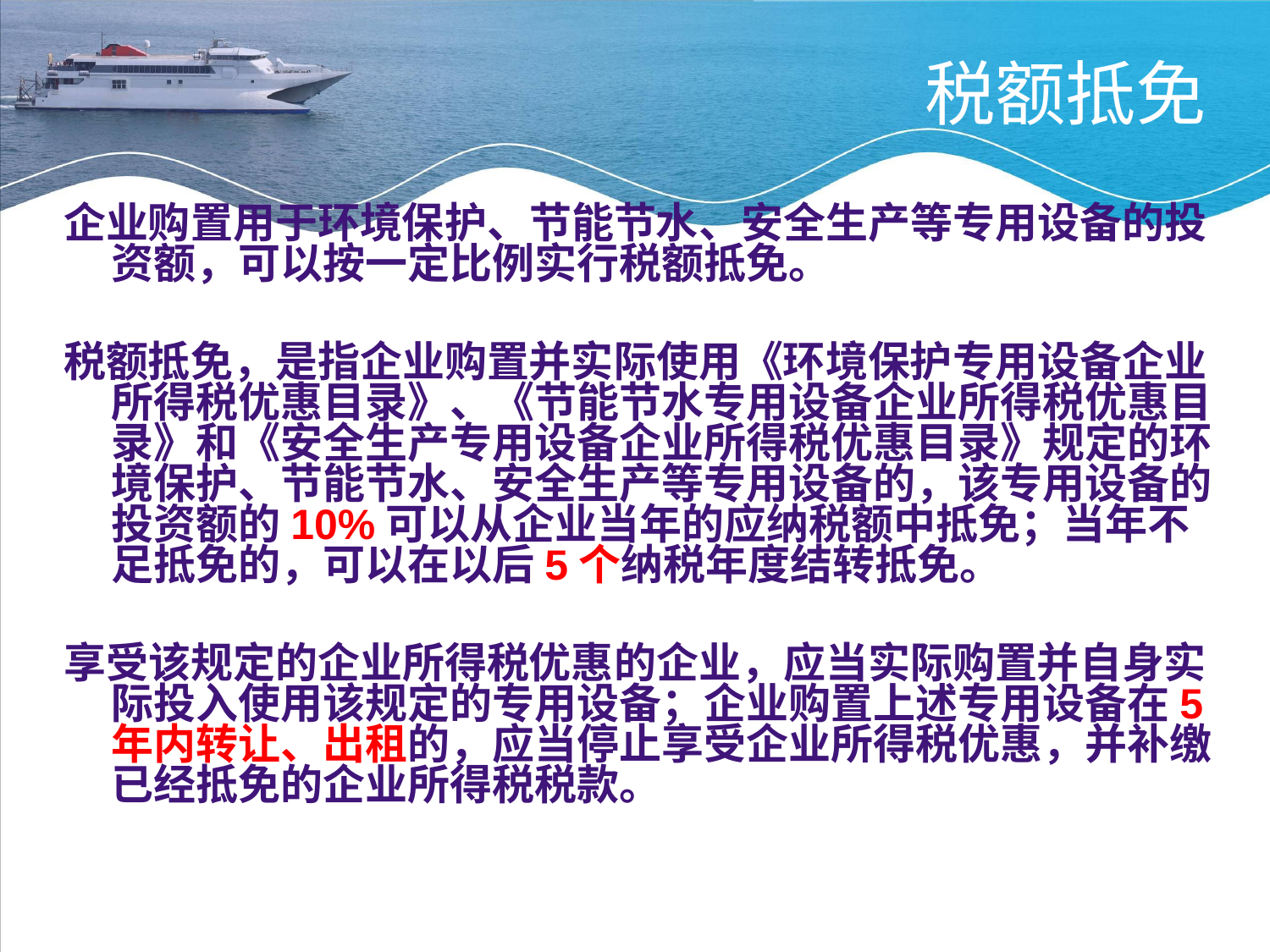

# 税额抵免
企业购置用于环境保护、节能节水、安全生产等专用设备的投资额，可以按一定比例实行税额抵免。

税额抵免，是指企业购置并实际使用《环境保护专用设备企业所得税优惠目录》、《节能节水专用设备企业所得税优惠目录》和《安全生产专用设备企业所得税优惠目录》规定的环境保护、节能节水、安全生产等专用设备的，该专用设备的投资额的10%可以从企业当年的应纳税额中抵免；当年不足抵免的，可以在以后5个纳税年度结转抵免。

享受该规定的企业所得税优惠的企业，应当实际购置并自身实际投入使用该规定的专用设备；企业购置上述专用设备在5年内转让、出租的，应当停止享受企业所得税优惠，并补缴已经抵免的企业所得税税款。